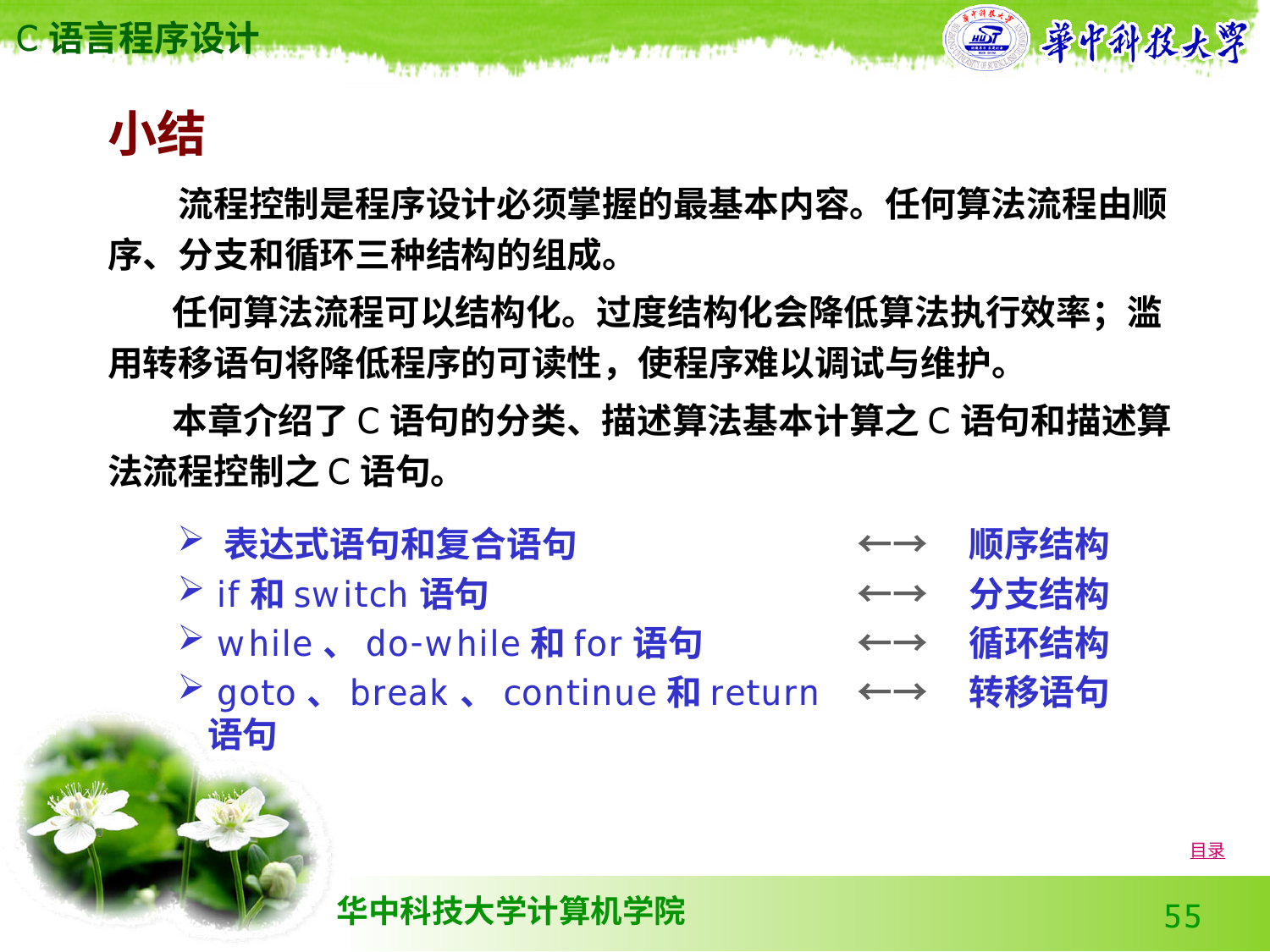

小结
　　流程控制是程序设计必须掌握的最基本内容。任何算法流程由顺序、分支和循环三种结构的组成。
       任何算法流程可以结构化。过度结构化会降低算法执行效率；滥用转移语句将降低程序的可读性，使程序难以调试与维护。
       本章介绍了C语句的分类、描述算法基本计算之C语句和描述算法流程控制之C语句。
 表达式语句和复合语句
 if和switch语句
 while、do-while和for语句
 goto、break、continue和return语句
←→    顺序结构
←→    分支结构
←→    循环结构
←→    转移语句
目录
55